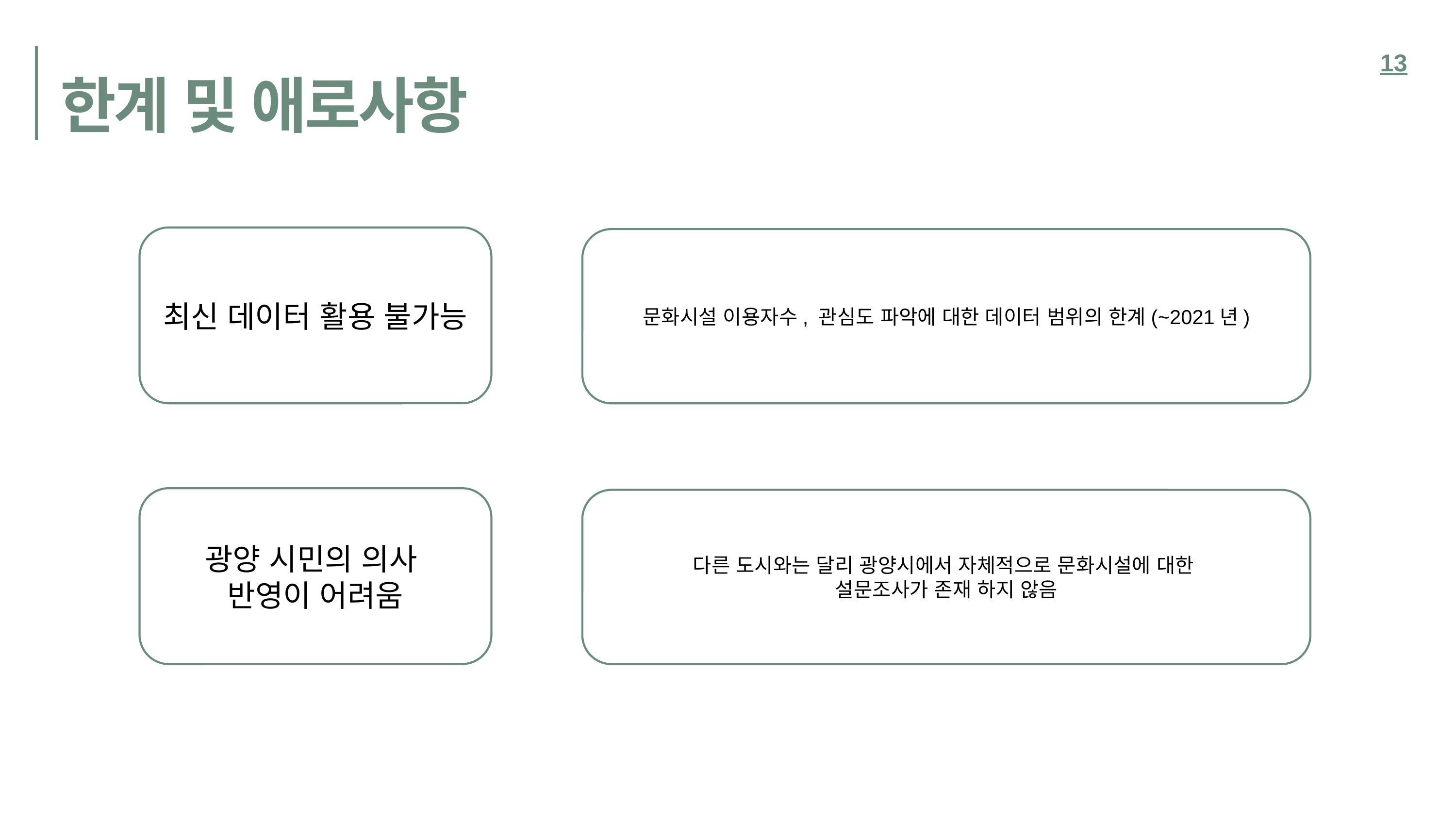

한계 및 애로사항
13
최신 데이터 활용 불가능
문화시설 이용자수, 관심도 파악에 대한 데이터 범위의 한계(~2021년)
광양 시민의 의사
반영이 어려움
다른 도시와는 달리 광양시에서 자체적으로 문화시설에 대한
설문조사가 존재 하지 않음